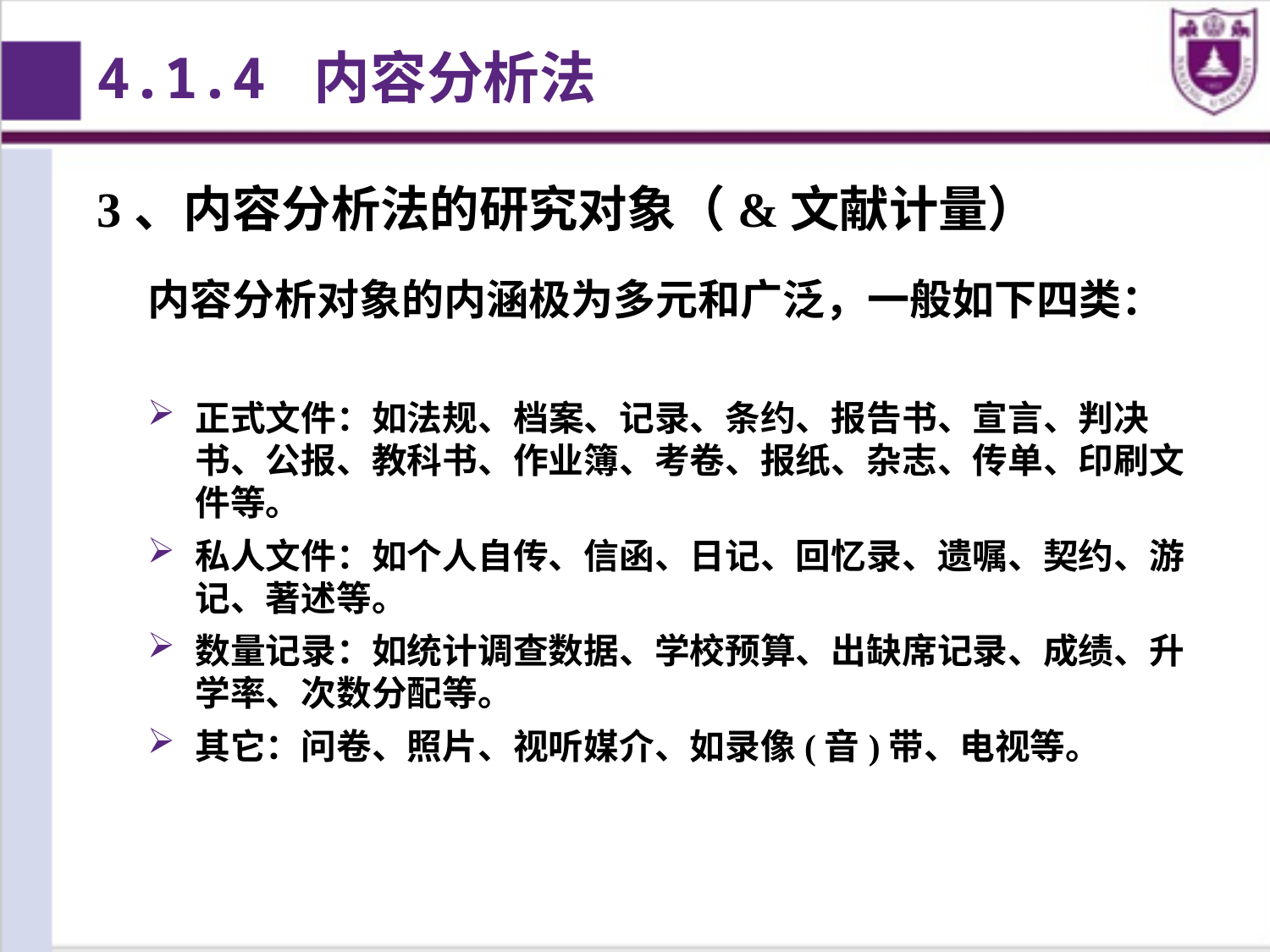

4.1.4 内容分析法
3、内容分析法的研究对象（&文献计量）
内容分析对象的内涵极为多元和广泛，一般如下四类：

正式文件：如法规、档案、记录、条约、报告书、宣言、判决书、公报、教科书、作业簿、考卷、报纸、杂志、传单、印刷文件等。
私人文件：如个人自传、信函、日记、回忆录、遗嘱、契约、游记、著述等。
数量记录：如统计调查数据、学校预算、出缺席记录、成绩、升学率、次数分配等。
其它：问卷、照片、视听媒介、如录像(音)带、电视等。